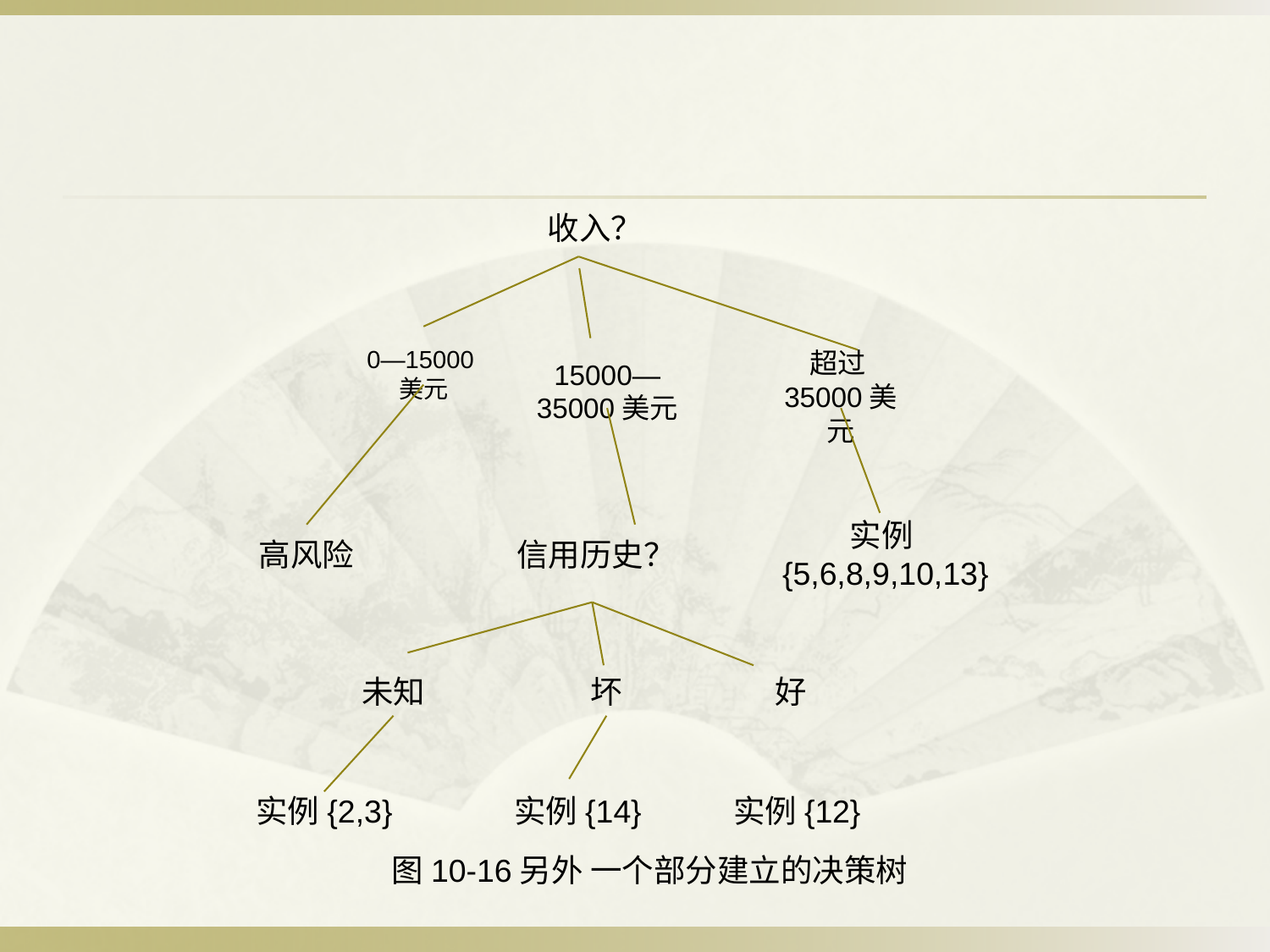

收入？
0—15000美元
15000—35000美元
超过35000美元
高风险
信用历史？
实例{5,6,8,9,10,13}
未知
坏
好
实例{2,3}
实例{14}
实例{12}
图10-16另外 一个部分建立的决策树